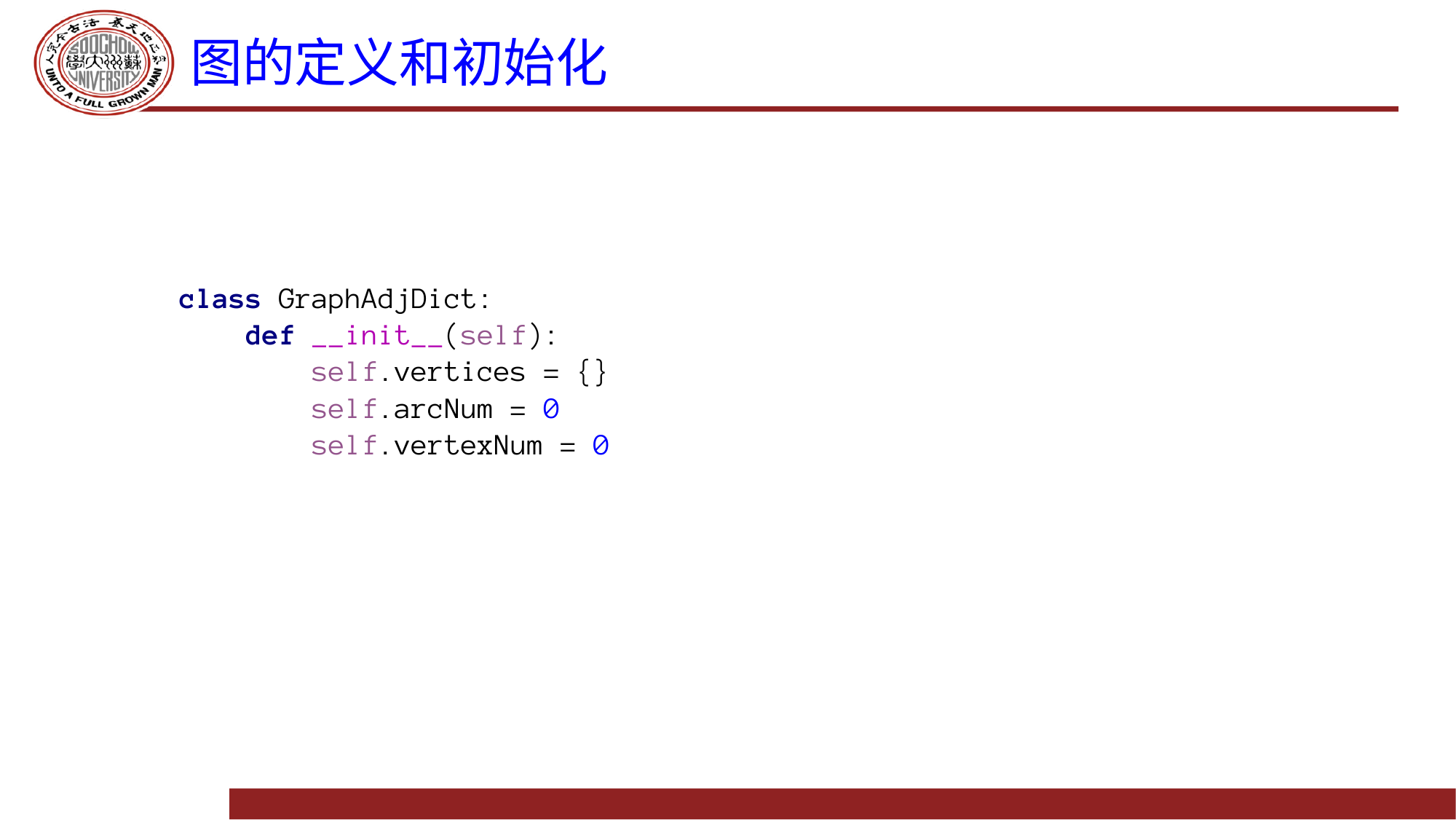

# 图的定义和初始化
class GraphAdjDict:
    def __init__(self):
        self.vertices = {}
        self.arcNum = 0
        self.vertexNum = 0